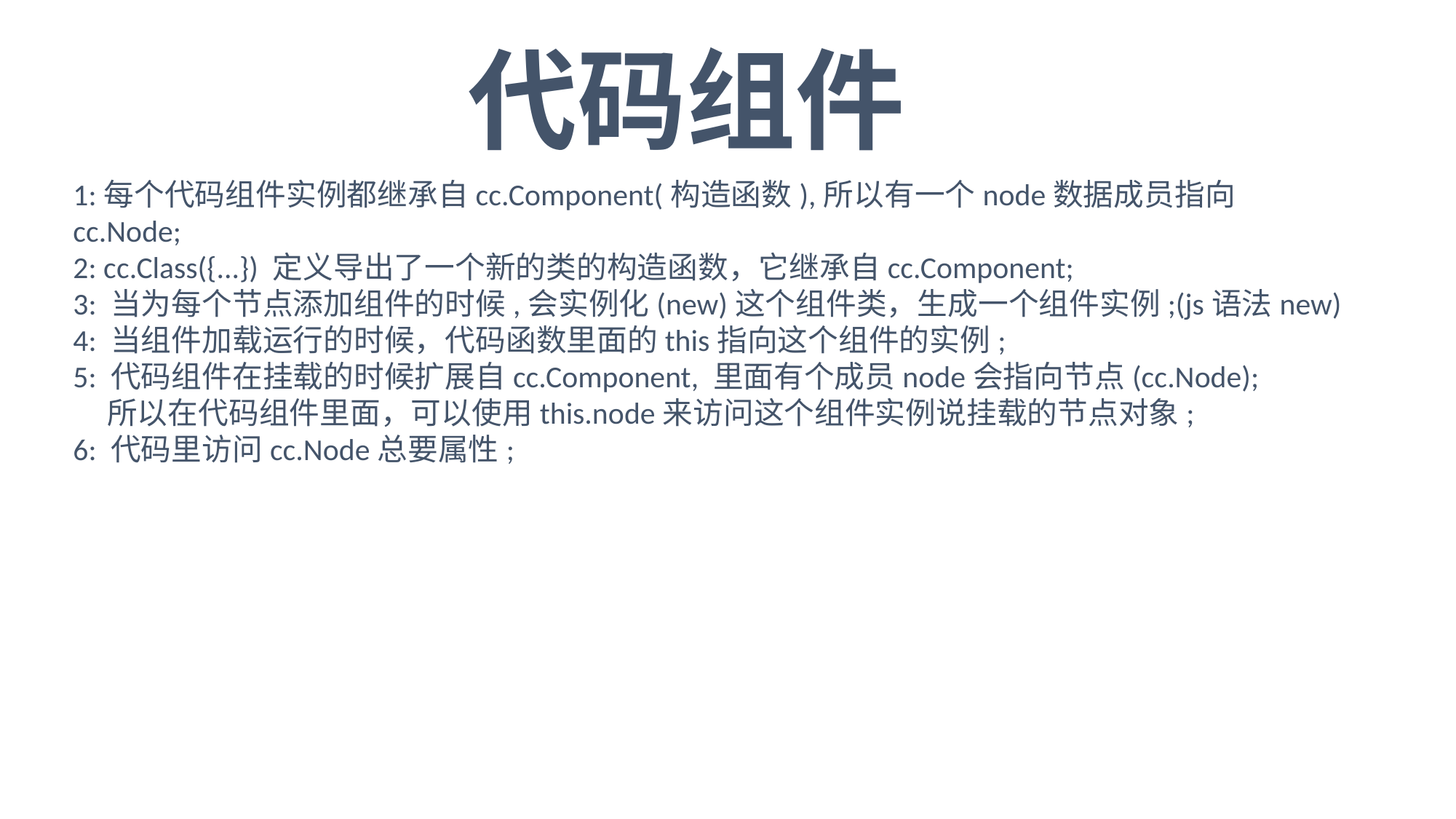

代码组件
1:每个代码组件实例都继承自cc.Component(构造函数),所以有一个node数据成员指向cc.Node;
2: cc.Class({...}) 定义导出了一个新的类的构造函数，它继承自cc.Component;
3: 当为每个节点添加组件的时候,会实例化(new)这个组件类，生成一个组件实例;(js语法new)
4: 当组件加载运行的时候，代码函数里面的this指向这个组件的实例;
5: 代码组件在挂载的时候扩展自cc.Component, 里面有个成员node会指向节点(cc.Node);
    所以在代码组件里面，可以使用this.node来访问这个组件实例说挂载的节点对象;
6: 代码里访问cc.Node总要属性;